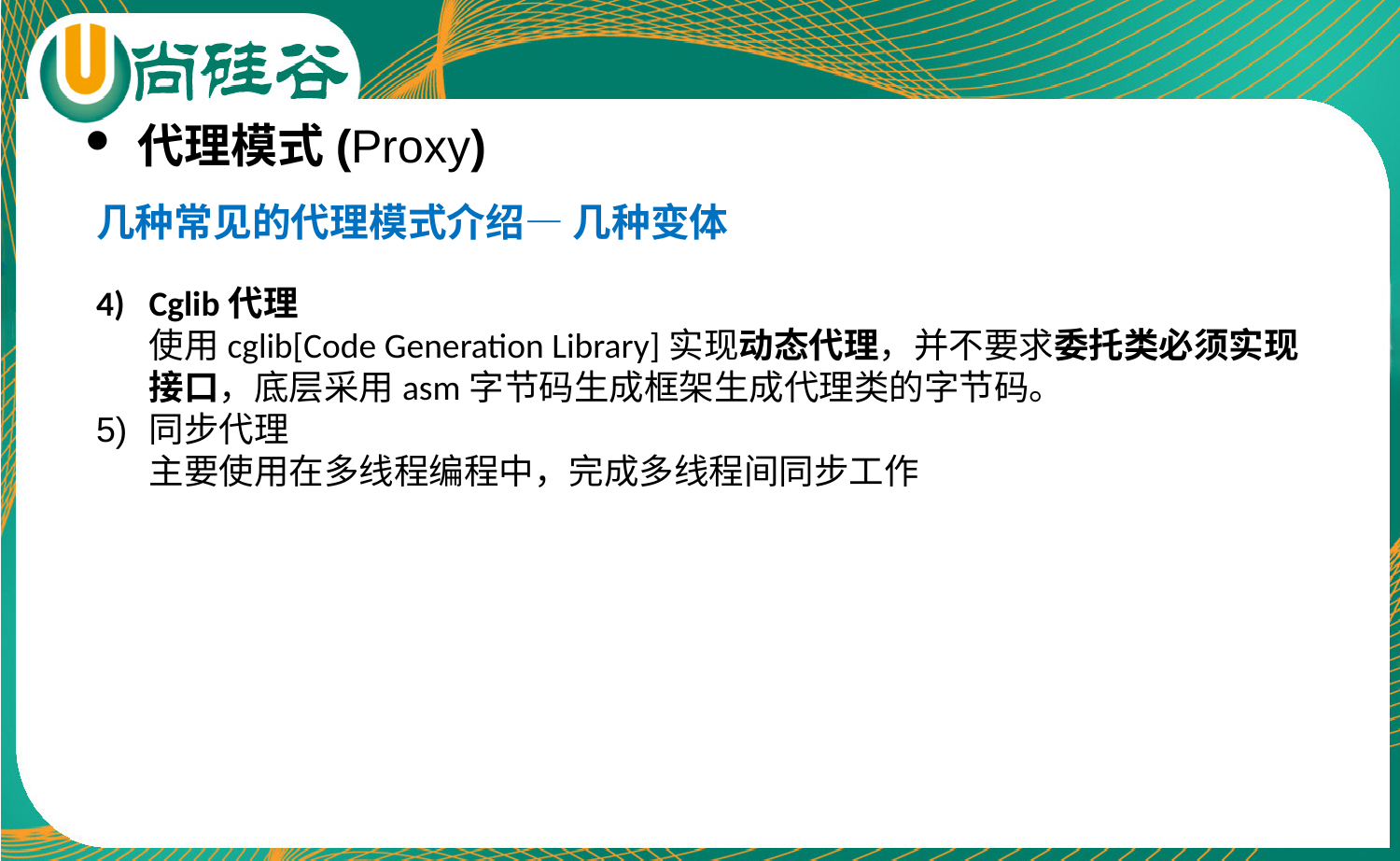

代理模式(Proxy)

几种常见的代理模式介绍— 几种变体

Cglib代理
使用cglib[Code Generation Library]实现动态代理，并不要求委托类必须实现接口，底层采用asm字节码生成框架生成代理类的字节码。
同步代理
主要使用在多线程编程中，完成多线程间同步工作